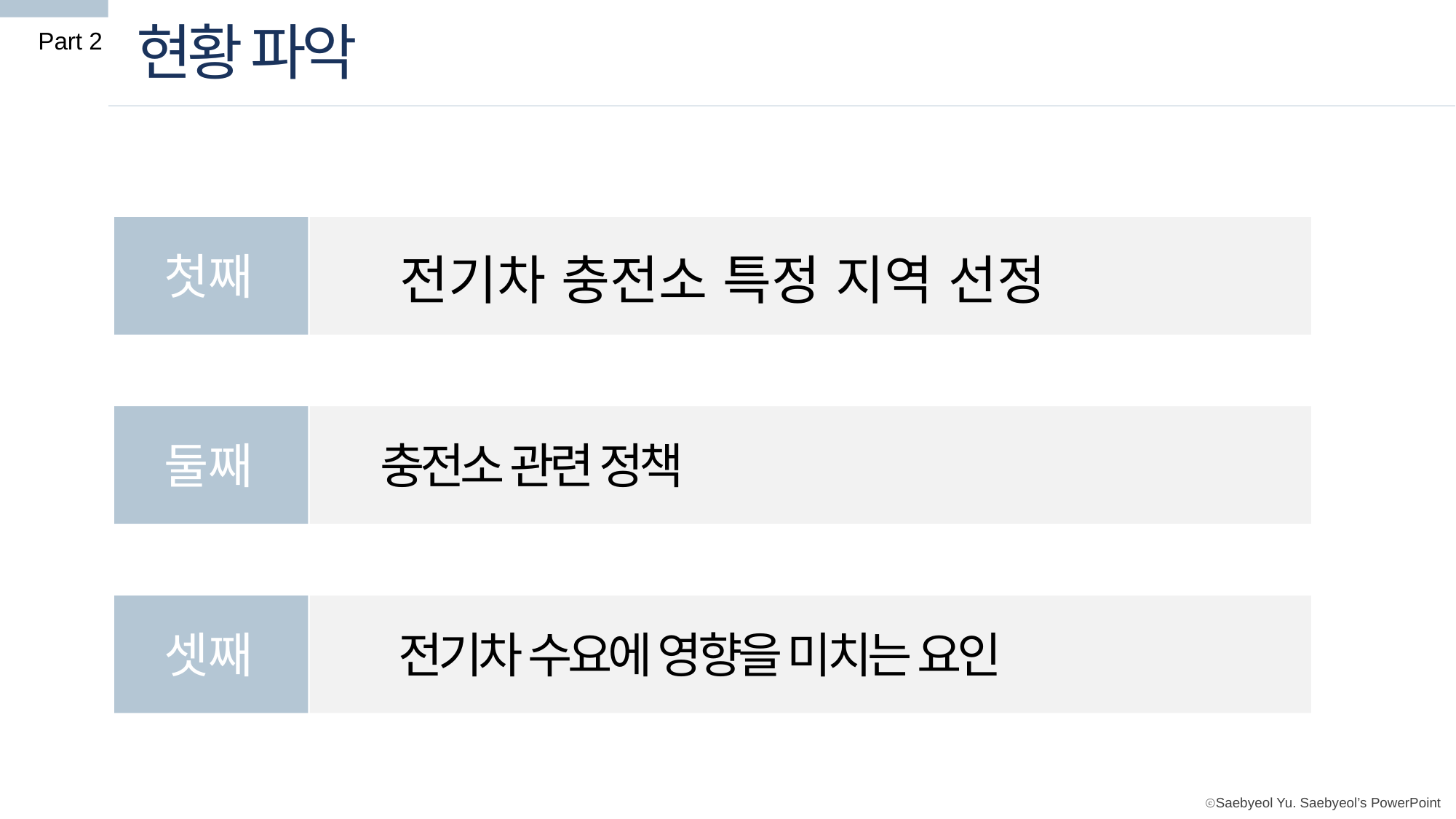

현황 파악
Part 2

첫째
전기차 충전소 특정 지역 선정

둘째
충전소 관련 정책

전기차 수요에 영향을 미치는 요인
셋째